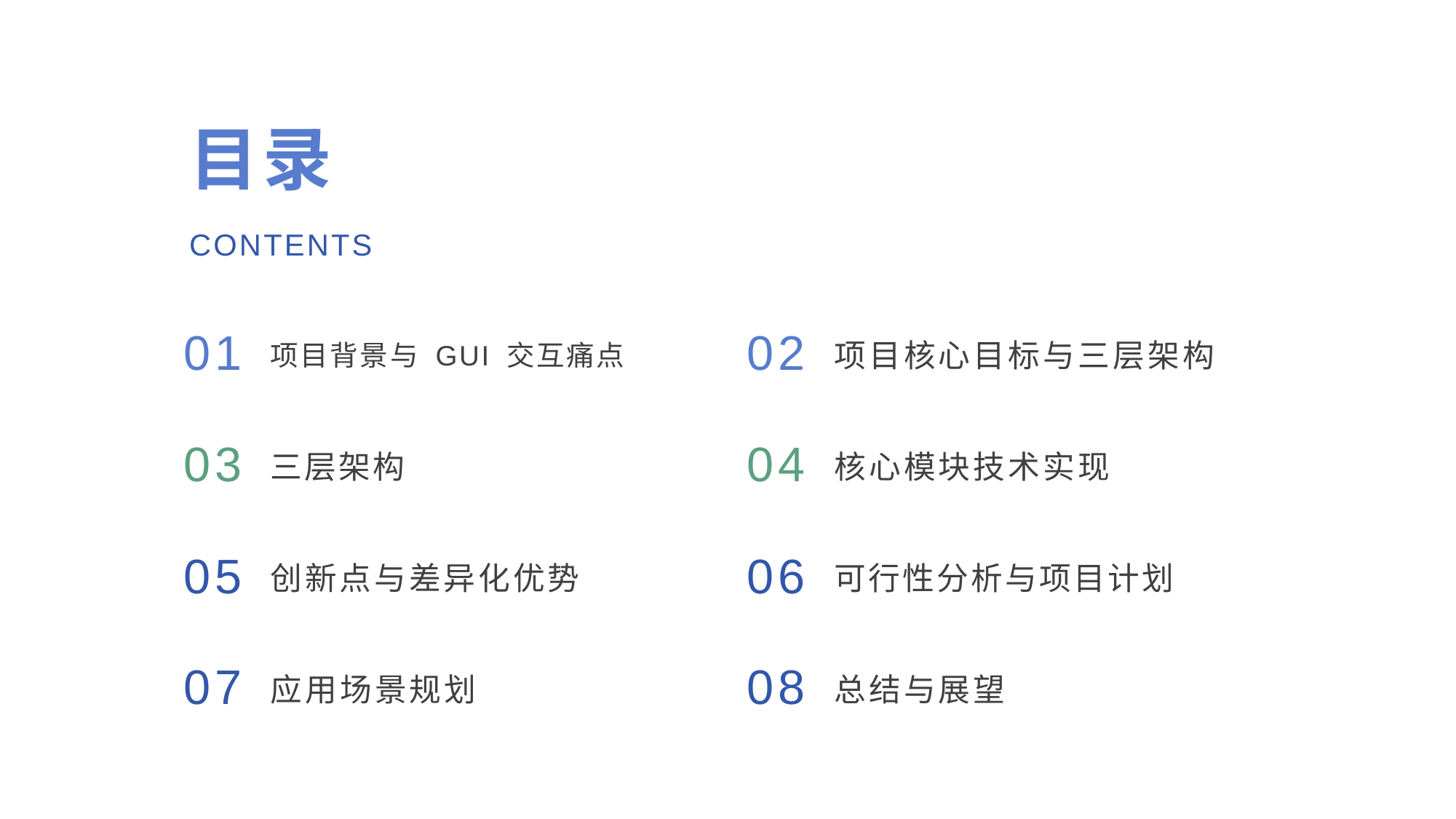

目录
CONTENTS
项目背景与 GUI 交互痛点
项目核心目标与三层架构
01
02
三层架构
核心模块技术实现
03
04
创新点与差异化优势
可行性分析与项目计划
05
06
应用场景规划
总结与展望
07
08